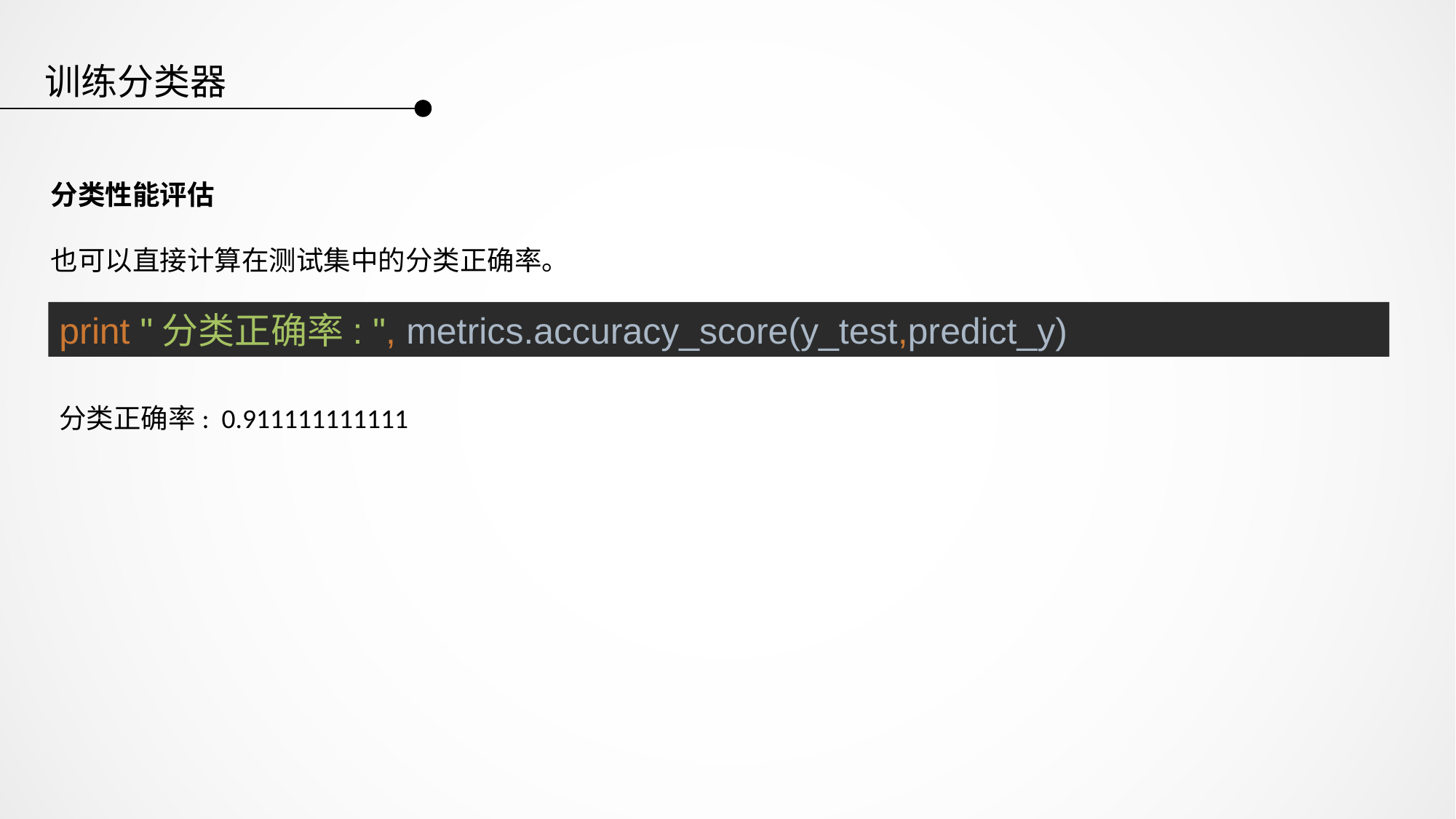

训练分类器

分类性能评估

也可以直接计算在测试集中的分类正确率。
print "分类正确率: ", metrics.accuracy_score(y_test,predict_y)
分类正确率:  0.911111111111